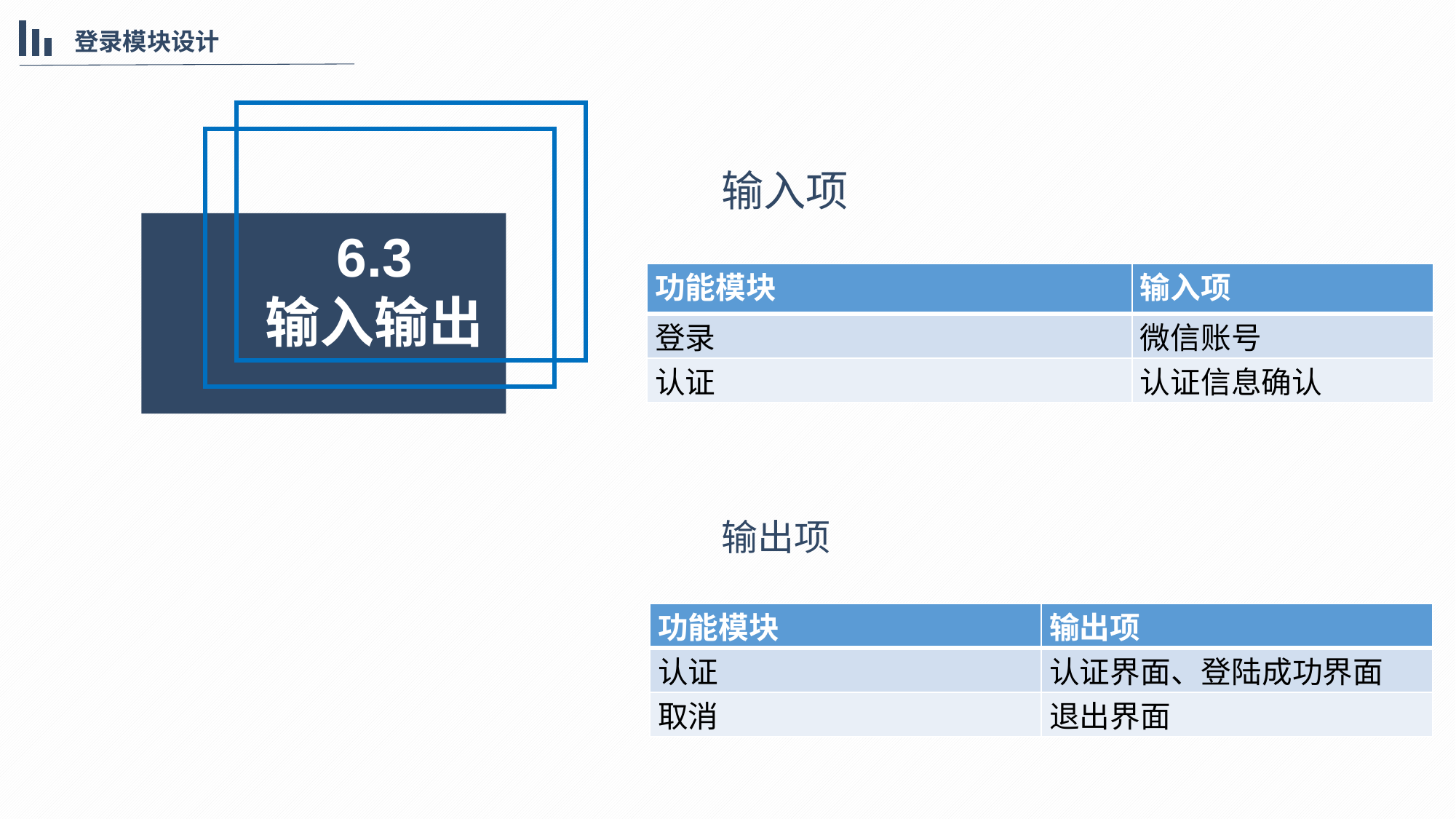

登录模块设计

输入项

6.3
输入输出
| 功能模块 | 输入项 |
| --- | --- |
| 登录 | 微信账号 |
| 认证 | 认证信息确认 |
输出项
| 功能模块 | 输出项 |
| --- | --- |
| 认证 | 认证界面、登陆成功界面 |
| 取消 | 退出界面 |